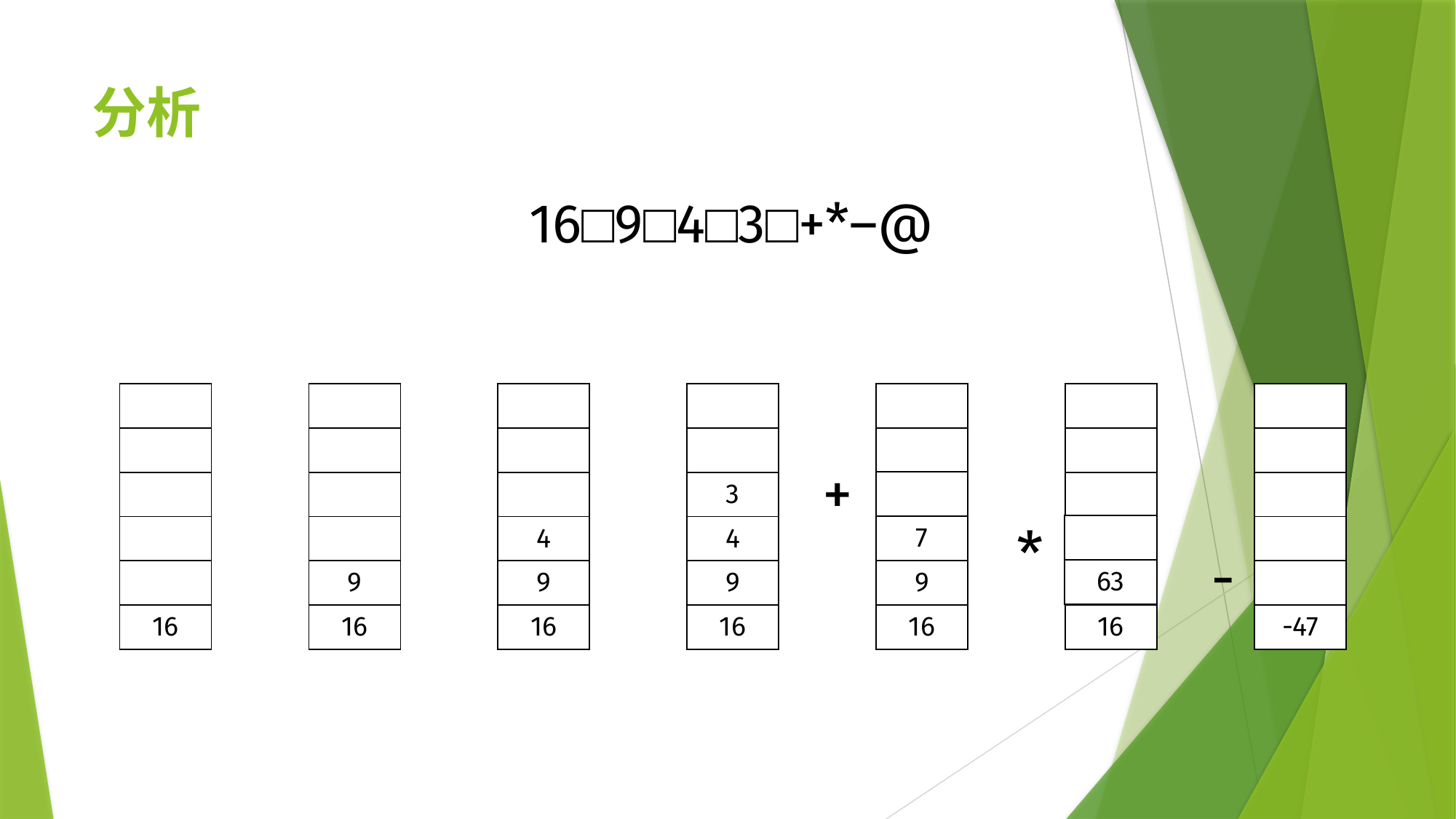

# 分析
16□9□4□3□+*–@
|  |
| --- |
|  |
|  |
|  |
|  |
| 16 |
|  |
| --- |
|  |
|  |
|  |
| 9 |
| 16 |
|  |
| --- |
|  |
|  |
| 4 |
| 9 |
| 16 |
|  |
| --- |
|  |
| 3 |
| 4 |
| 9 |
| 16 |
|  |
| --- |
|  |
| 3 |
| 4 |
| 9 |
| 16 |
|  |
| --- |
|  |
|  |
| 7 |
| 9 |
| 16 |
|  |
| --- |
|  |
|  |
|  |
| 63 |
| 16 |
+
|  |
| --- |
| 7 |
*
|  |
| --- |
| 63 |
-
|  |
| --- |
| -47 |